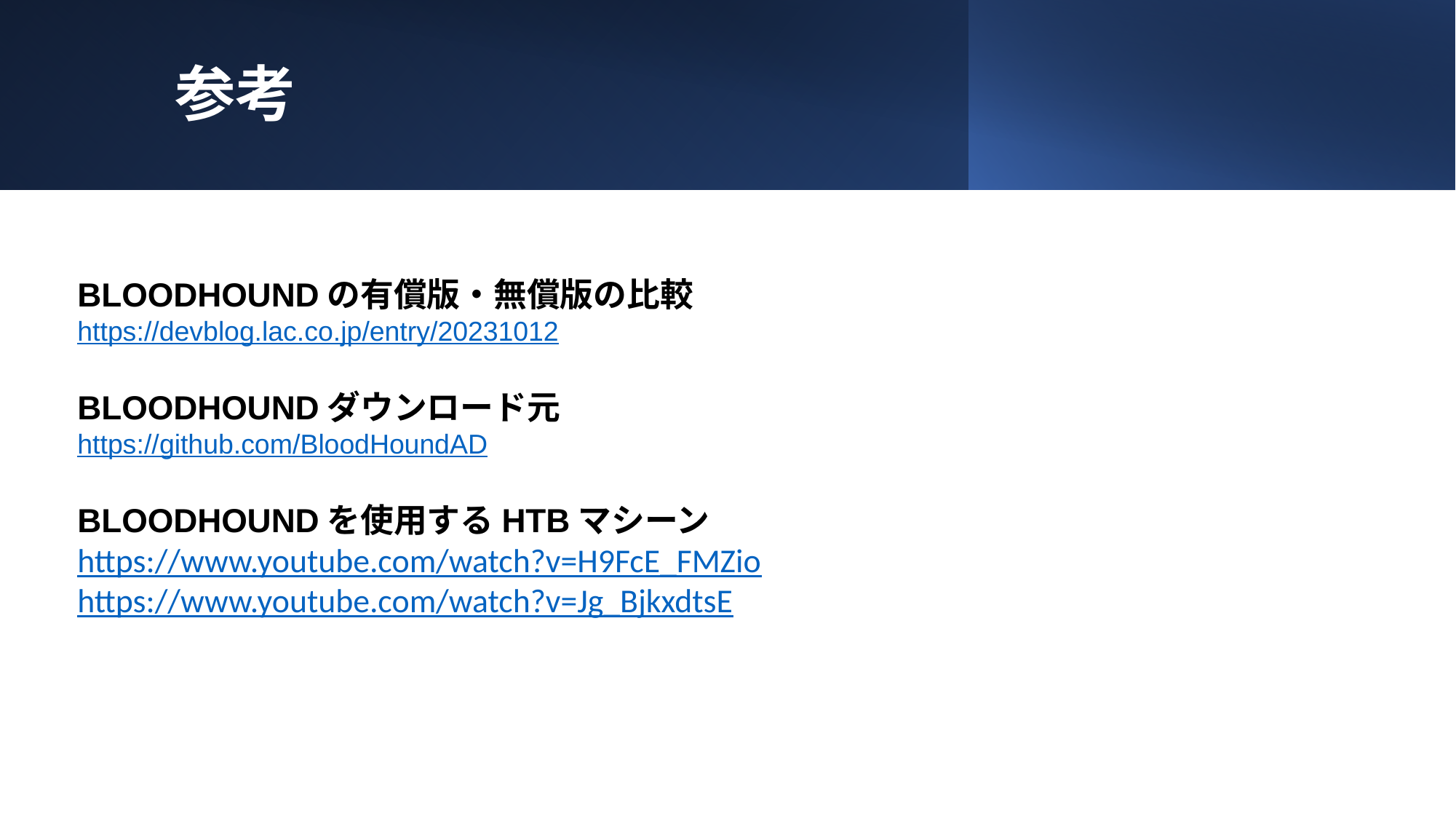

# 参考
BLOODHOUNDの有償版・無償版の比較
https://devblog.lac.co.jp/entry/20231012

BLOODHOUNDダウンロード元
https://github.com/BloodHoundAD

BLOODHOUNDを使用するHTBマシーン
https://www.youtube.com/watch?v=H9FcE_FMZio
https://www.youtube.com/watch?v=Jg_BjkxdtsE